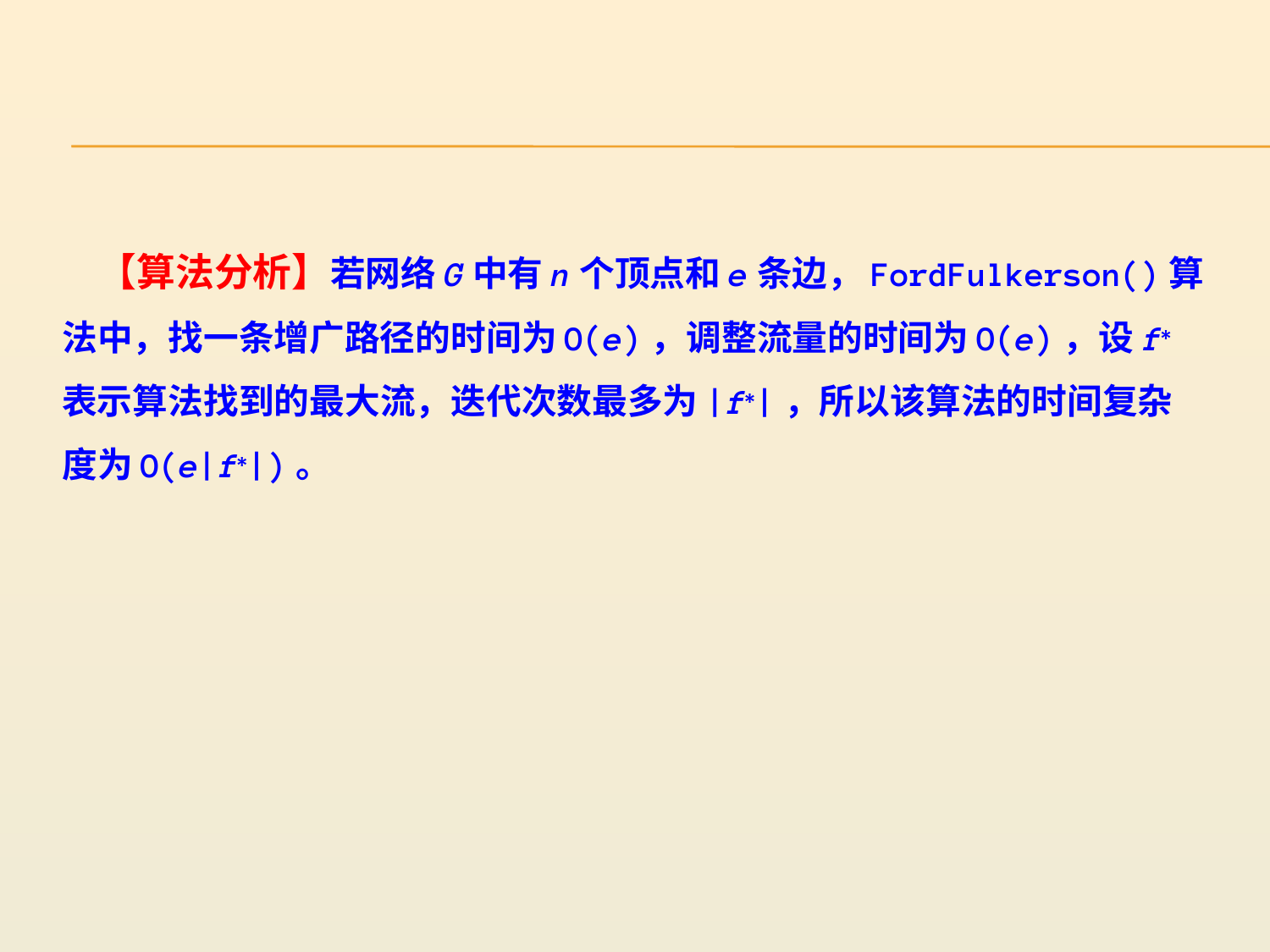

【算法分析】若网络G中有n个顶点和e条边，FordFulkerson()算法中，找一条增广路径的时间为O(e)，调整流量的时间为O(e)，设f*表示算法找到的最大流，迭代次数最多为|f*|，所以该算法的时间复杂度为O(e|f*|)。